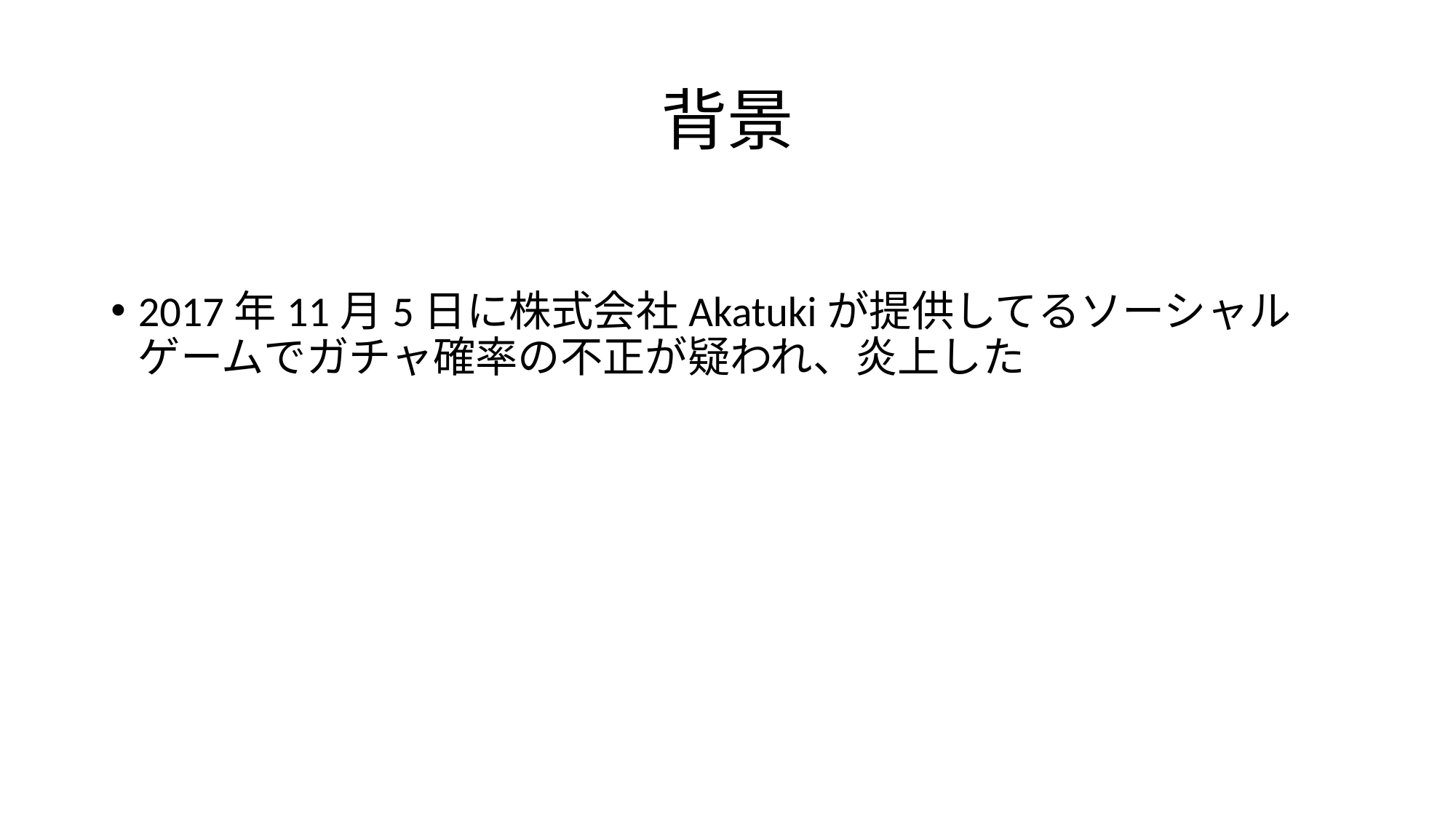

# 背景

2017年11月5日に株式会社Akatukiが提供してるソーシャルゲームでガチャ確率の不正が疑われ、炎上した